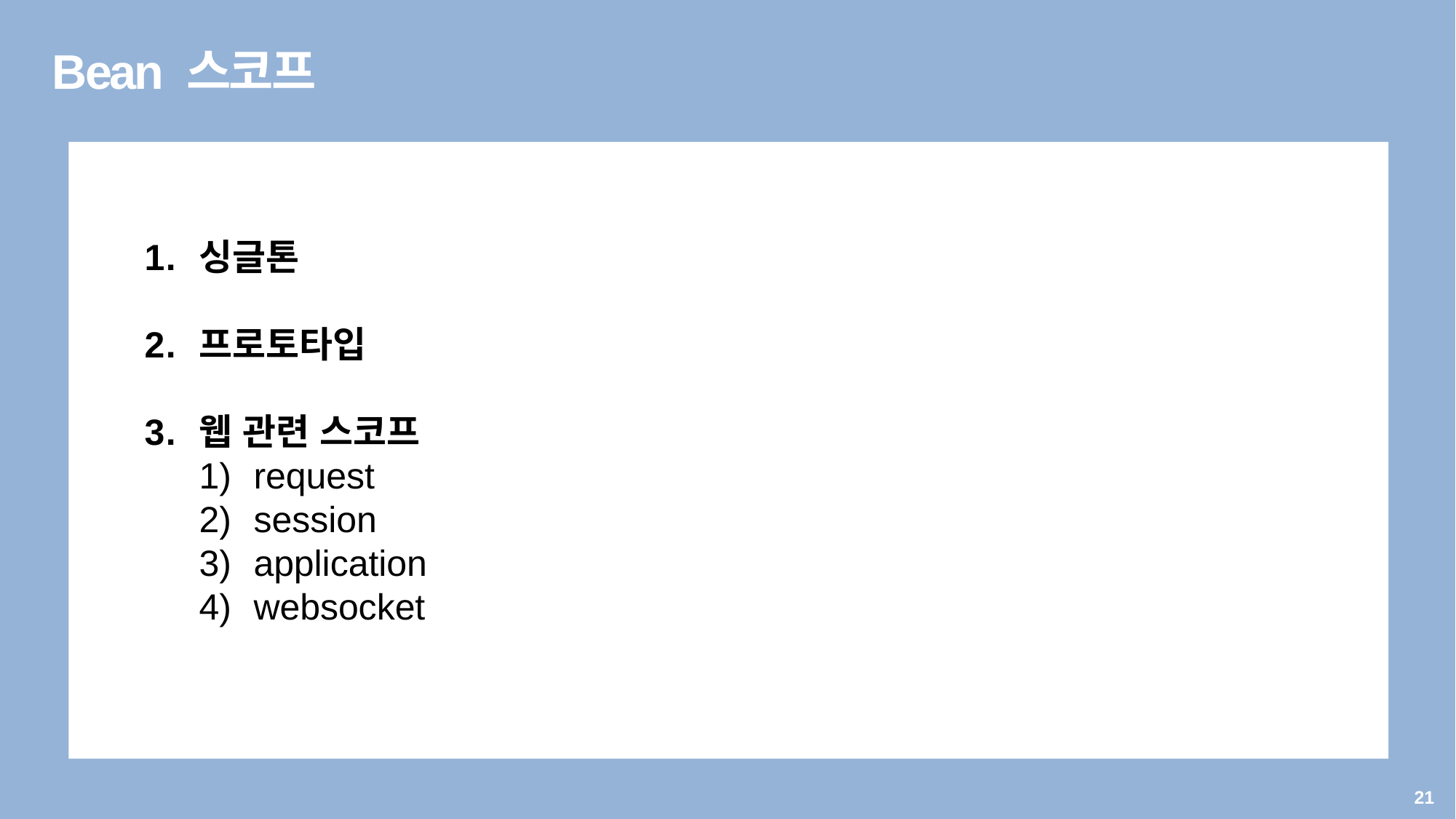

Bean 스코프

싱글톤
프로토타입
웹 관련 스코프
request
session
application
websocket

21